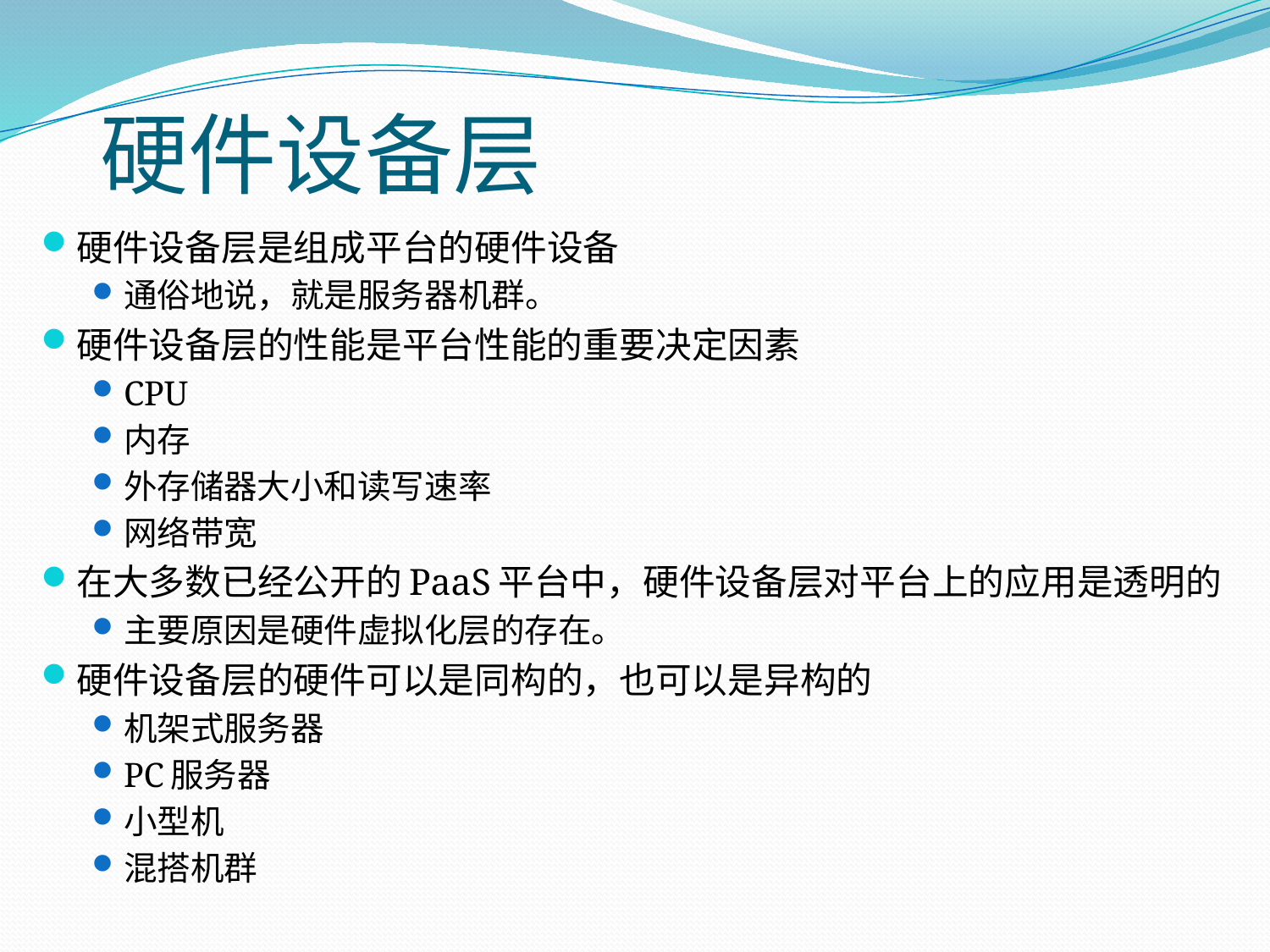

# 硬件设备层
硬件设备层是组成平台的硬件设备
通俗地说，就是服务器机群。
硬件设备层的性能是平台性能的重要决定因素
CPU
内存
外存储器大小和读写速率
网络带宽
在大多数已经公开的PaaS平台中，硬件设备层对平台上的应用是透明的
主要原因是硬件虚拟化层的存在。
硬件设备层的硬件可以是同构的，也可以是异构的
机架式服务器
PC服务器
小型机
混搭机群